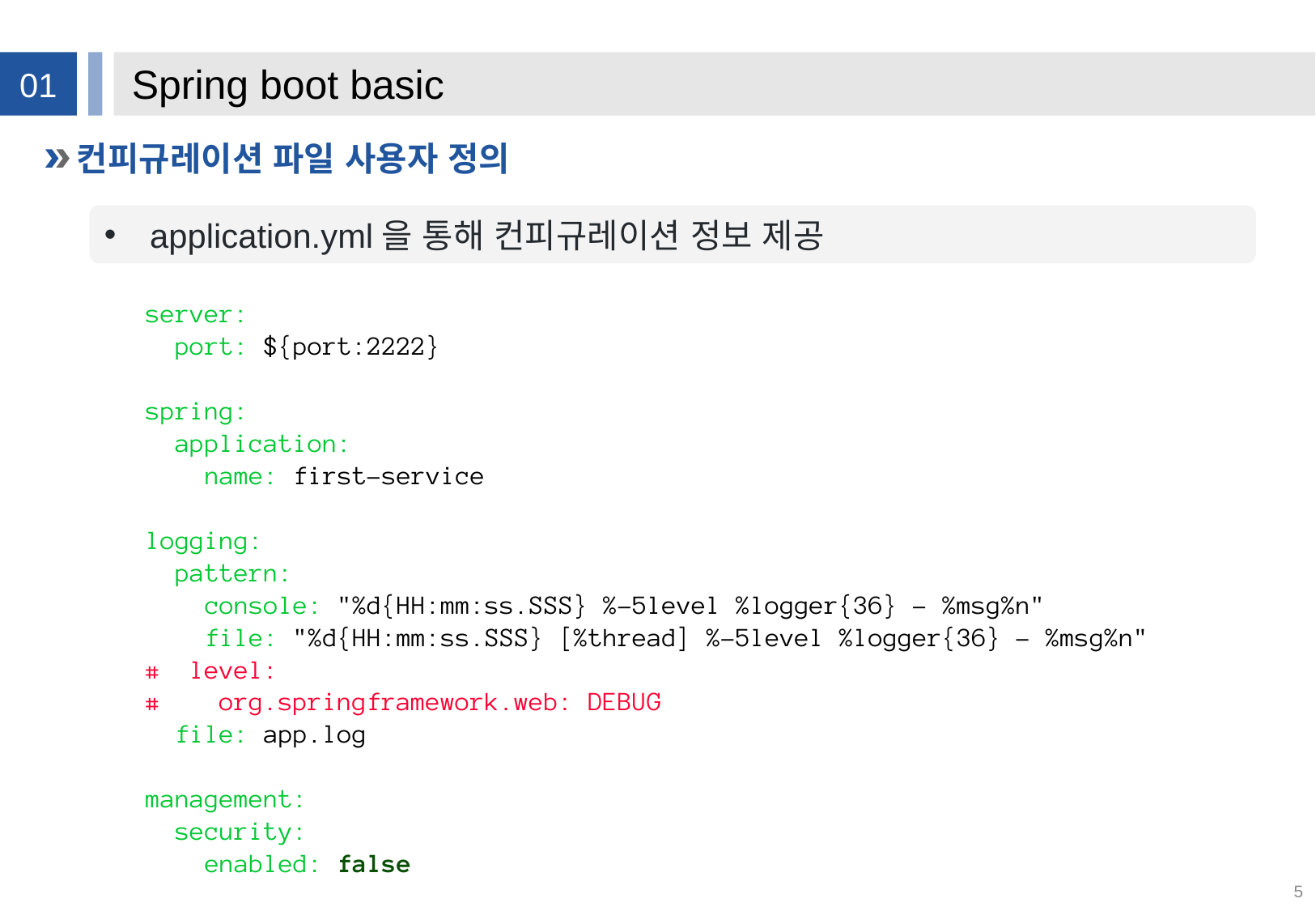

# Spring boot basic
01
컨피규레이션 파일 사용자 정의

application.yml을 통해 컨피규레이션 정보 제공
server:
  port: ${port:2222}

spring:
  application:
    name: first-service

logging:
  pattern:
    console: "%d{HH:mm:ss.SSS} %-5level %logger{36} - %msg%n"
    file: "%d{HH:mm:ss.SSS} [%thread] %-5level %logger{36} - %msg%n"
#  level:
#    org.springframework.web: DEBUG
  file: app.log

management:
  security:
    enabled: false
5